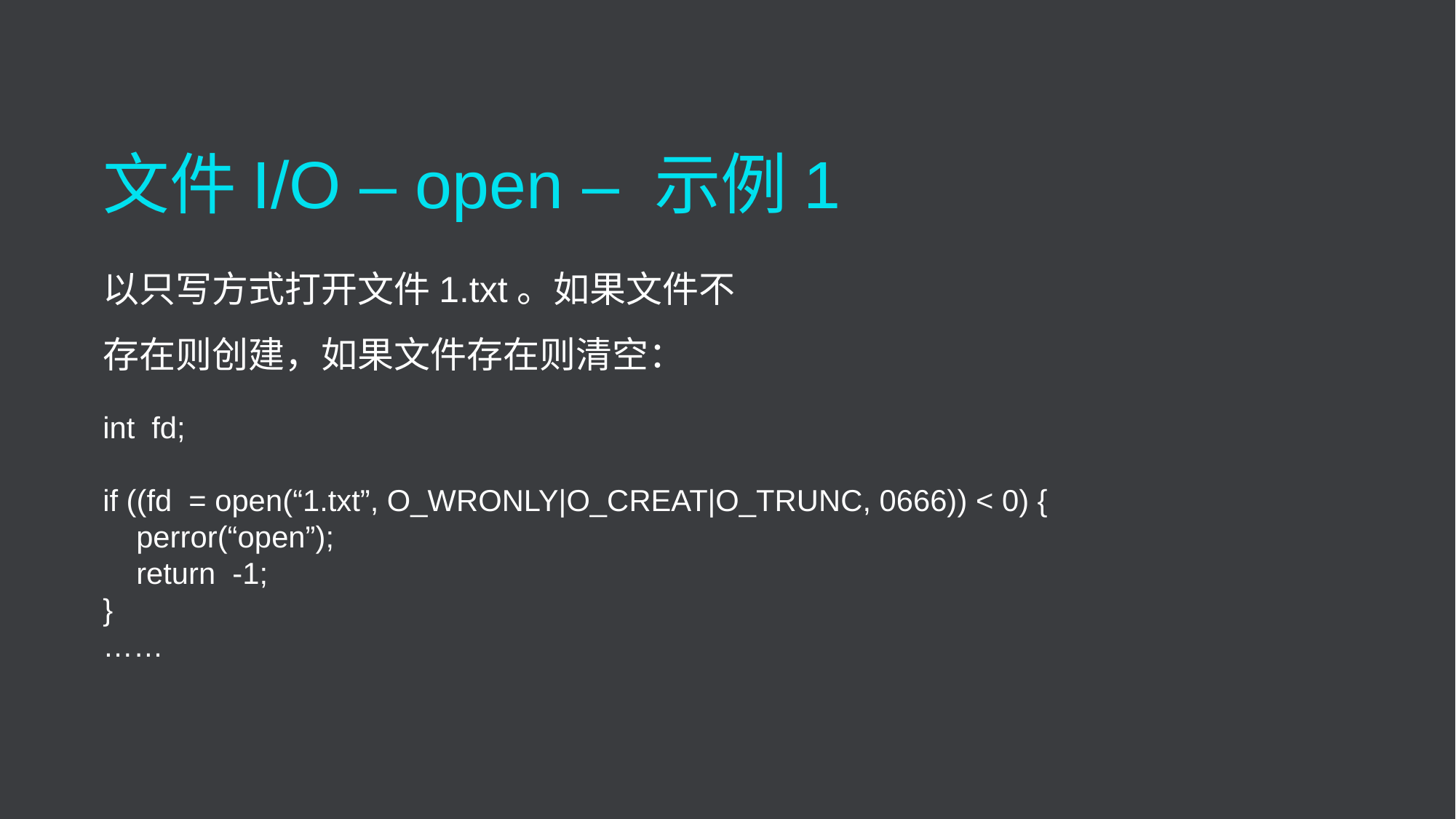

文件I/O – open – 示例1
以只写方式打开文件1.txt。如果文件不存在则创建，如果文件存在则清空：
int  fd;

if ((fd  = open(“1.txt”, O_WRONLY|O_CREAT|O_TRUNC, 0666)) < 0) {
    perror(“open”);
    return  -1;
}
……